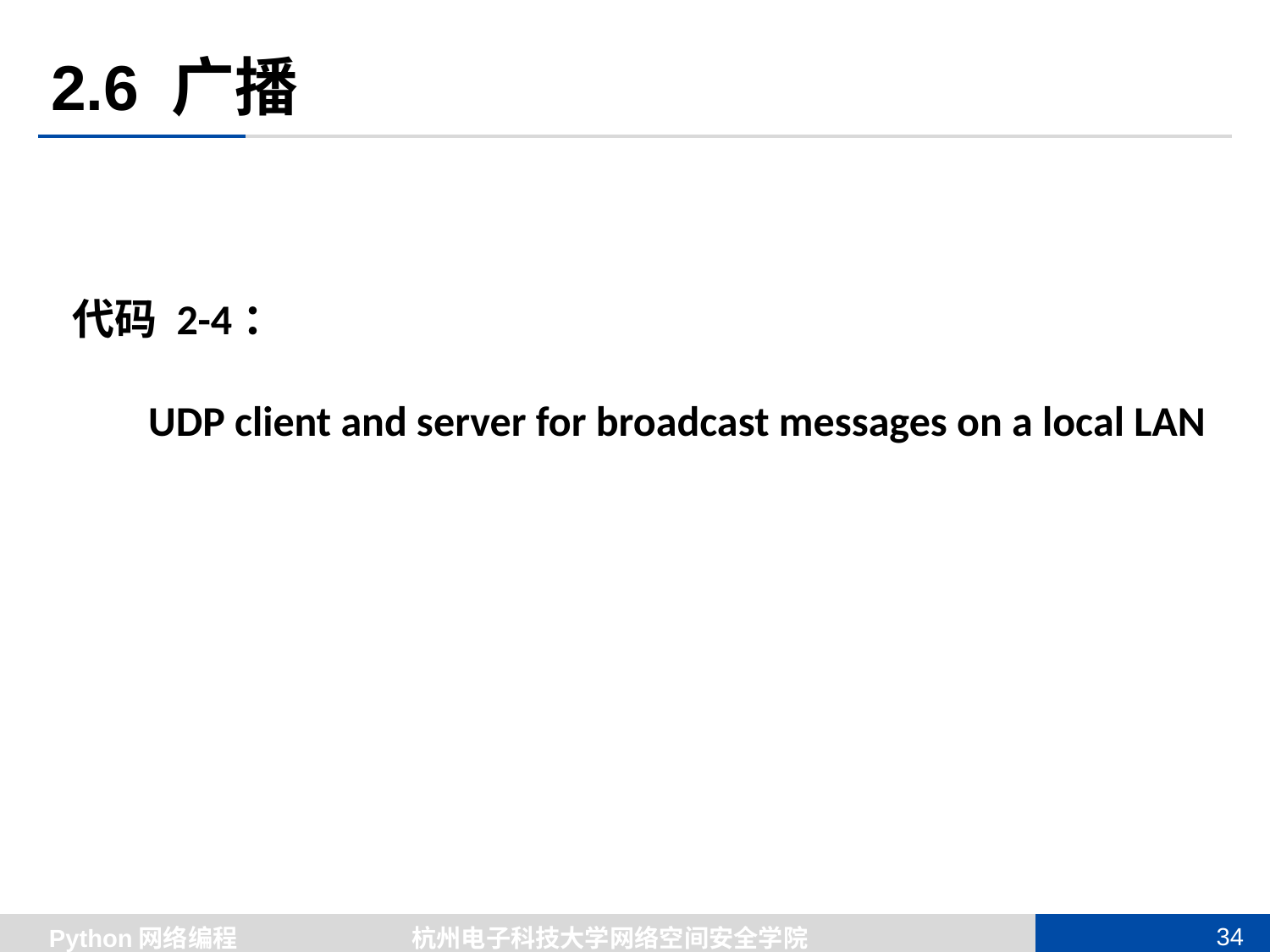

# 2.6 广播
代码 2-4：

        UDP client and server for broadcast messages on a local LAN